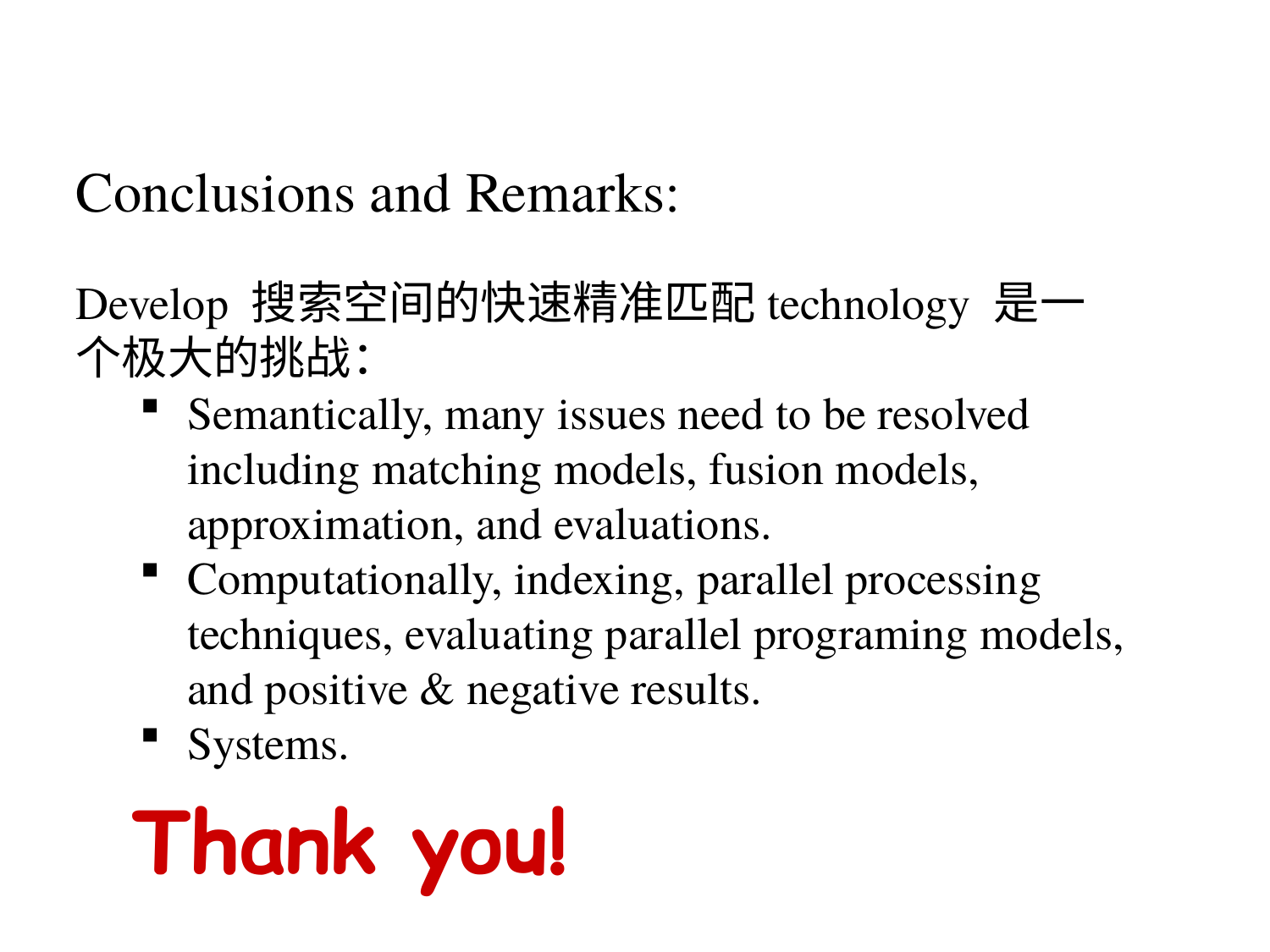

Conclusions and Remarks:

Develop 搜索空间的快速精准匹配technology 是一个极大的挑战：
Semantically, many issues need to be resolved including matching models, fusion models, approximation, and evaluations.
Computationally, indexing, parallel processing techniques, evaluating parallel programing models, and positive & negative results.
Systems.
Thank you!